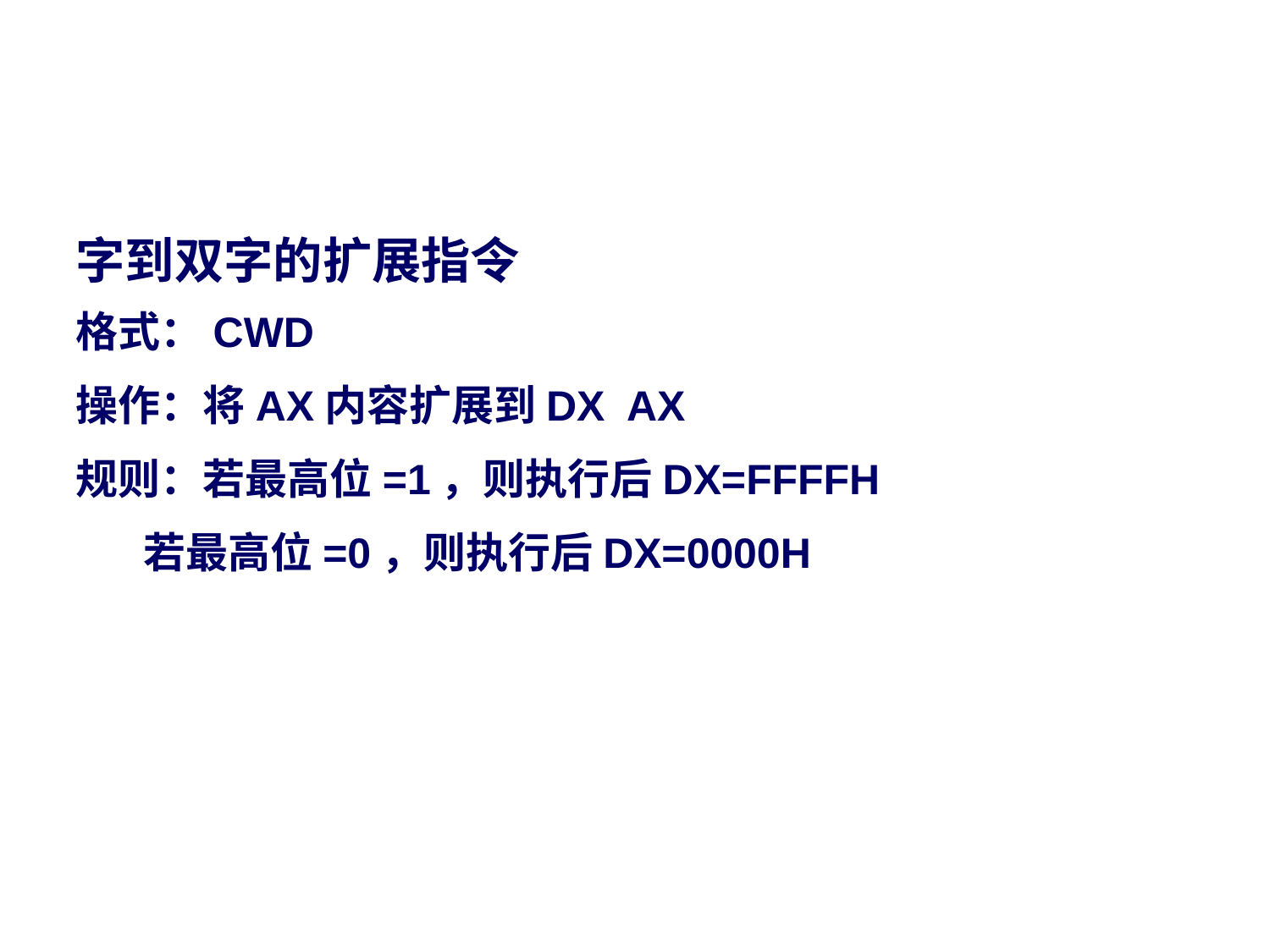

#
字到双字的扩展指令
格式：CWD
操作：将AX内容扩展到DX  AX
规则：若最高位=1，则执行后DX=FFFFH
      若最高位=0，则执行后DX=0000H